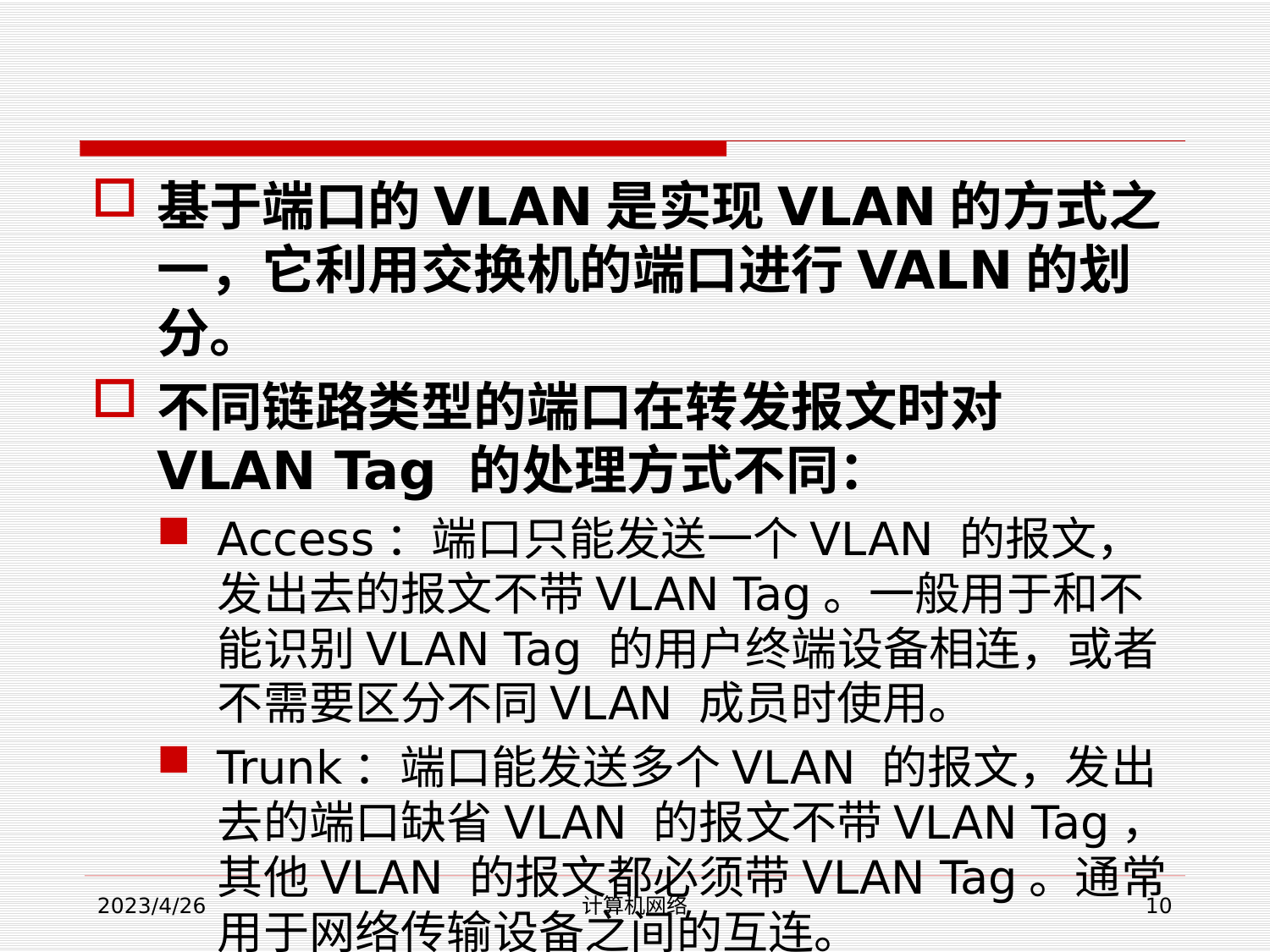

#
基于端口的VLAN是实现VLAN的方式之一，它利用交换机的端口进行VALN的划分。
不同链路类型的端口在转发报文时对 VLAN Tag 的处理方式不同：
Access：端口只能发送一个VLAN 的报文，发出去的报文不带VLAN Tag。一般用于和不能识别VLAN Tag 的用户终端设备相连，或者不需要区分不同VLAN 成员时使用。
Trunk：端口能发送多个VLAN 的报文，发出去的端口缺省VLAN 的报文不带VLAN Tag，其他VLAN 的报文都必须带VLAN Tag。通常用于网络传输设备之间的互连。
2023/4/26
计算机网络
10